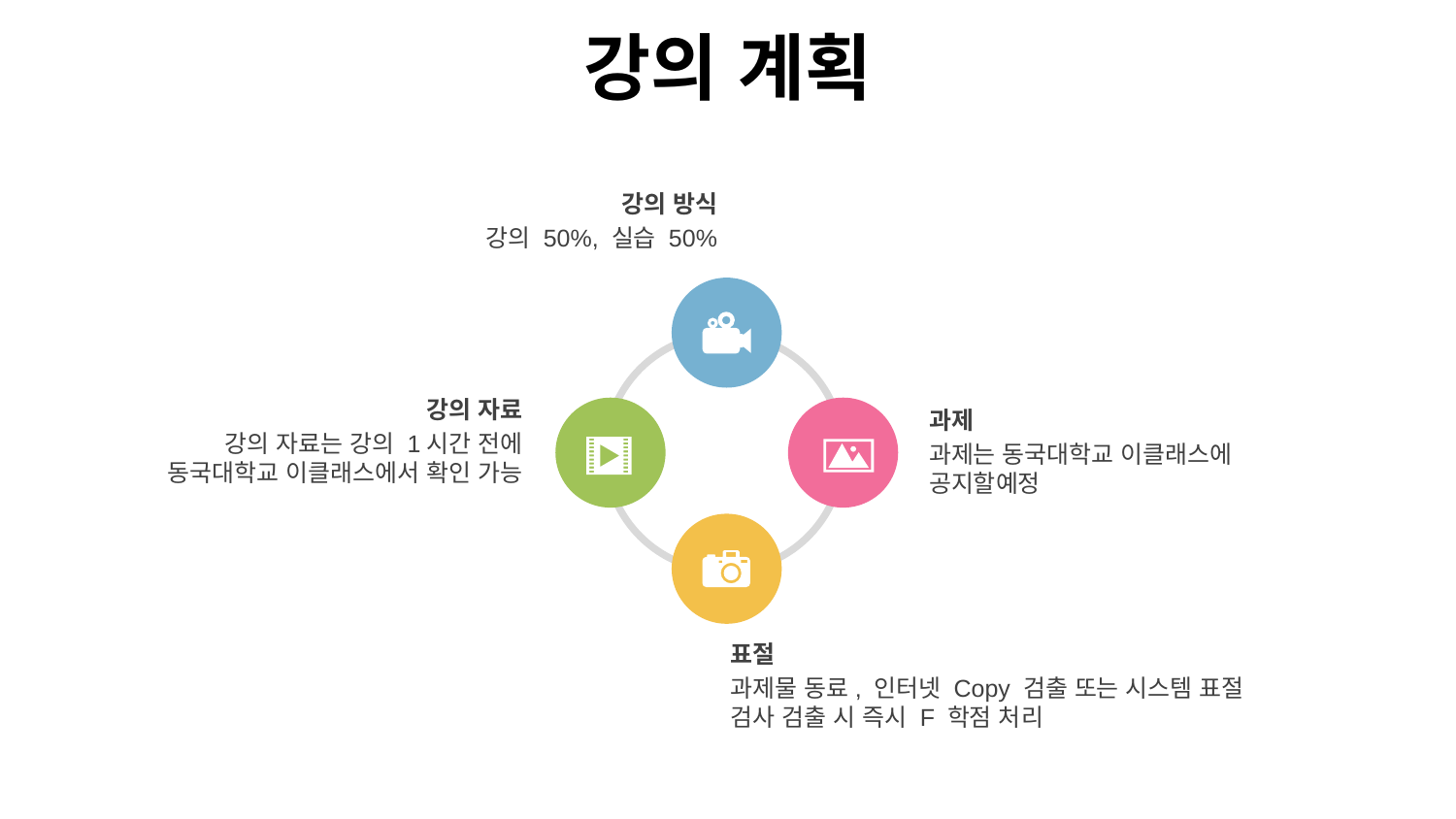

# 강의 계획
강의 방식
강의 50%, 실습 50%

강의 자료
강의 자료는 강의 1시간 전에
동국대학교 이클래스에서 확인 가능

과제
과제는 동국대학교 이클래스에 공지할예정

표절
과제물 동료, 인터넷 Copy 검출 또는 시스템 표절 검사 검출 시 즉시 F 학점 처리